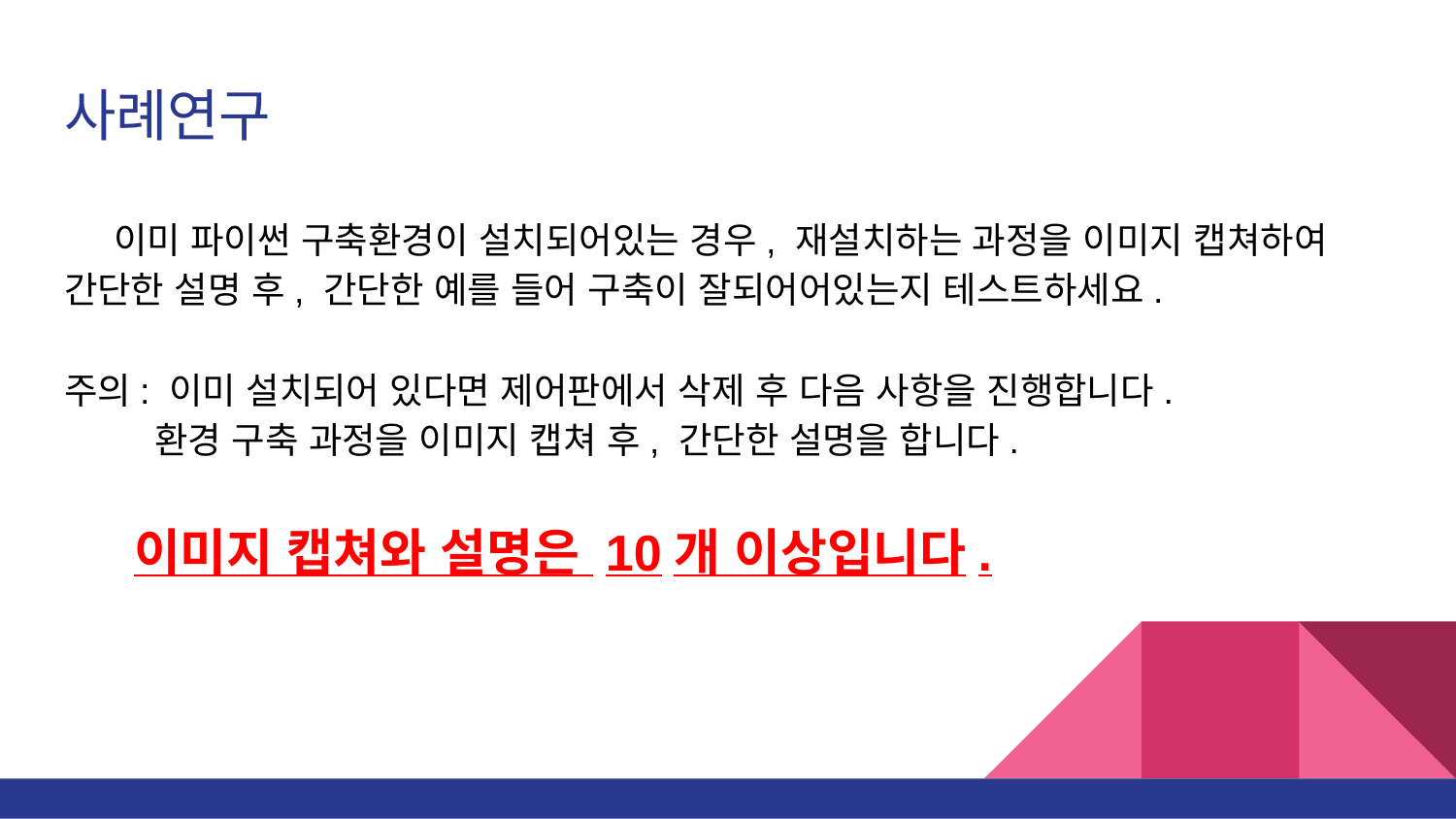

# 사례연구
    이미 파이썬 구축환경이 설치되어있는 경우, 재설치하는 과정을 이미지 캡쳐하여 간단한 설명 후, 간단한 예를 들어 구축이 잘되어어있는지 테스트하세요.

주의: 이미 설치되어 있다면 제어판에서 삭제 후 다음 사항을 진행합니다.
        환경 구축 과정을 이미지 캡쳐 후, 간단한 설명을 합니다.

      이미지 캡쳐와 설명은 10개 이상입니다.